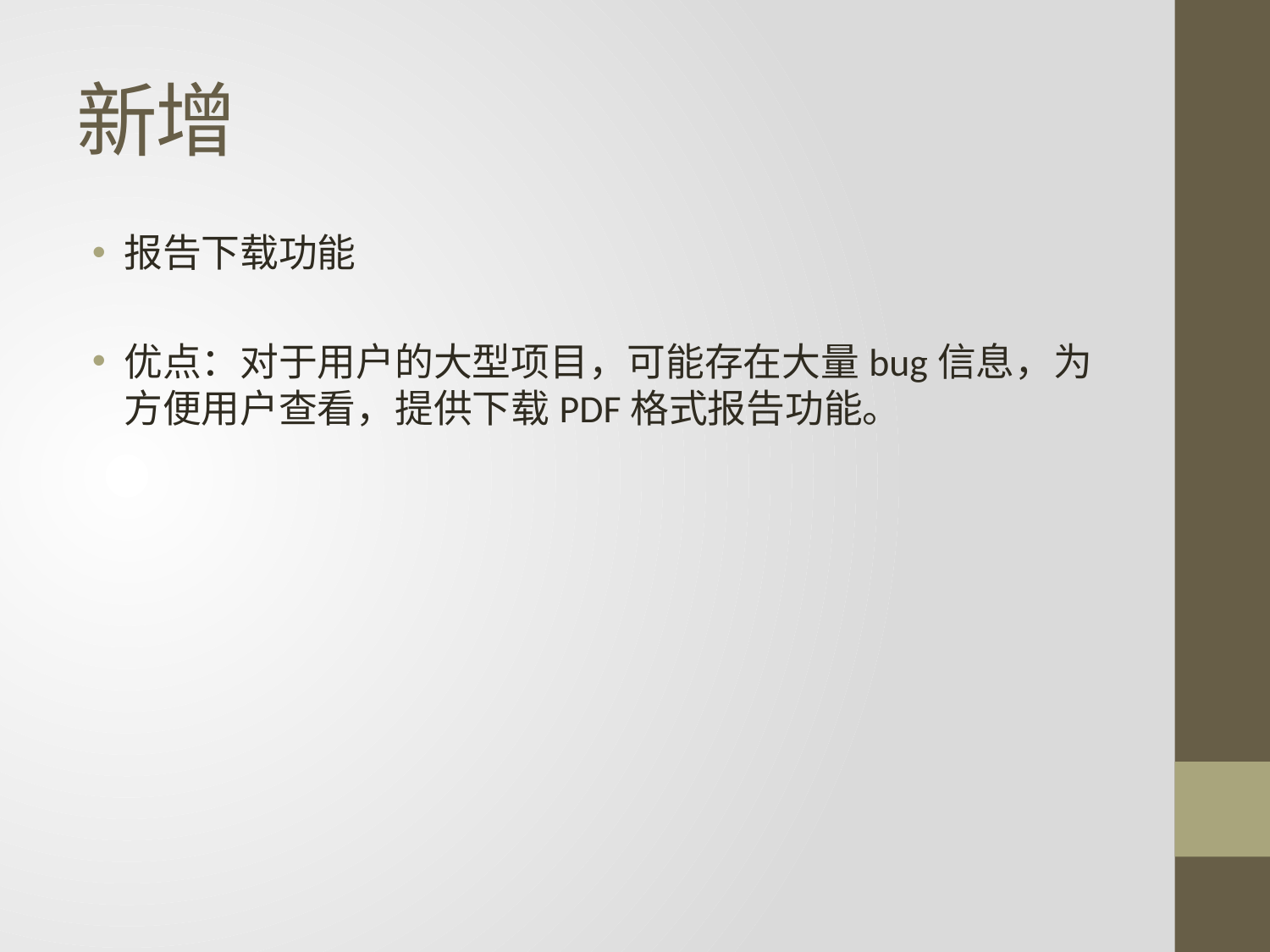

# 新增
报告下载功能

优点：对于用户的大型项目，可能存在大量bug信息，为方便用户查看，提供下载PDF格式报告功能。